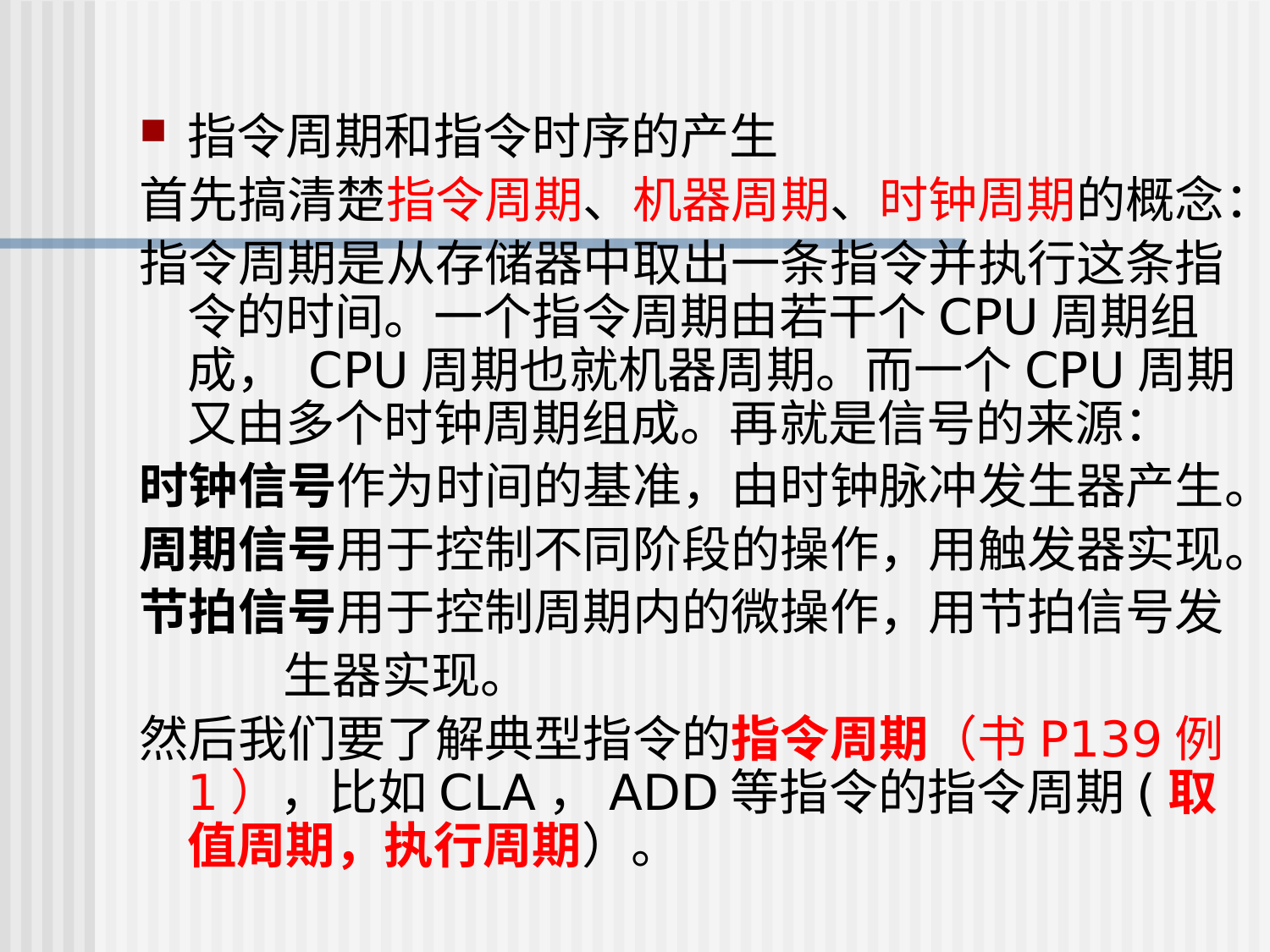

指令周期和指令时序的产生
首先搞清楚指令周期、机器周期、时钟周期的概念：
指令周期是从存储器中取出一条指令并执行这条指令的时间。一个指令周期由若干个CPU周期组成， CPU周期也就机器周期。而一个CPU周期又由多个时钟周期组成。再就是信号的来源：
时钟信号作为时间的基准，由时钟脉冲发生器产生。
周期信号用于控制不同阶段的操作，用触发器实现。
节拍信号用于控制周期内的微操作，用节拍信号发
            生器实现。
然后我们要了解典型指令的指令周期（书P139例1），比如CLA，ADD等指令的指令周期(取值周期，执行周期）。